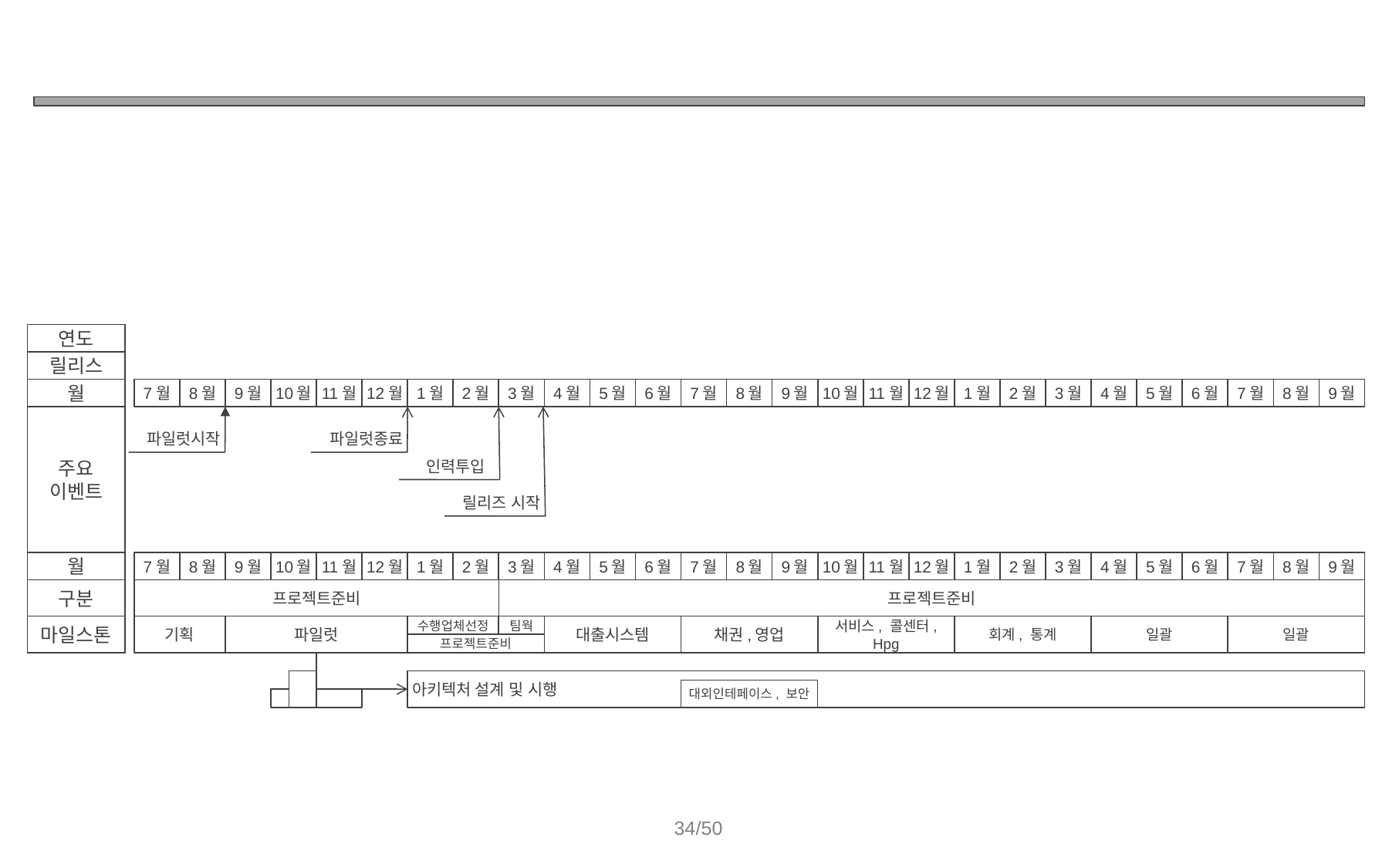

#

연도
릴리스
월
7월
8월
9월
10월
11월
12월
1월
2월
3월
4월
5월
6월
7월
8월
9월
10월
11월
12월
1월
2월
3월
4월
5월
6월
7월
8월
9월

주요
이벤트
파일럿시작
파일럿종료

인력투입

릴리즈 시작

월
7월
8월
9월
10월
11월
12월
1월
2월
3월
4월
5월
6월
7월
8월
9월
10월
11월
12월
1월
2월
3월
4월
5월
6월
7월
8월
9월
구분
프로젝트준비
프로젝트준비
마일스톤
기획
파일럿
수행업체선정
팀웍
대출시스템
채권,영업
서비스, 콜센터, Hpg
회계, 통계
일괄
일괄
프로젝트준비

아키텍처 설계 및 시행
대외인테페이스, 보안

34/50